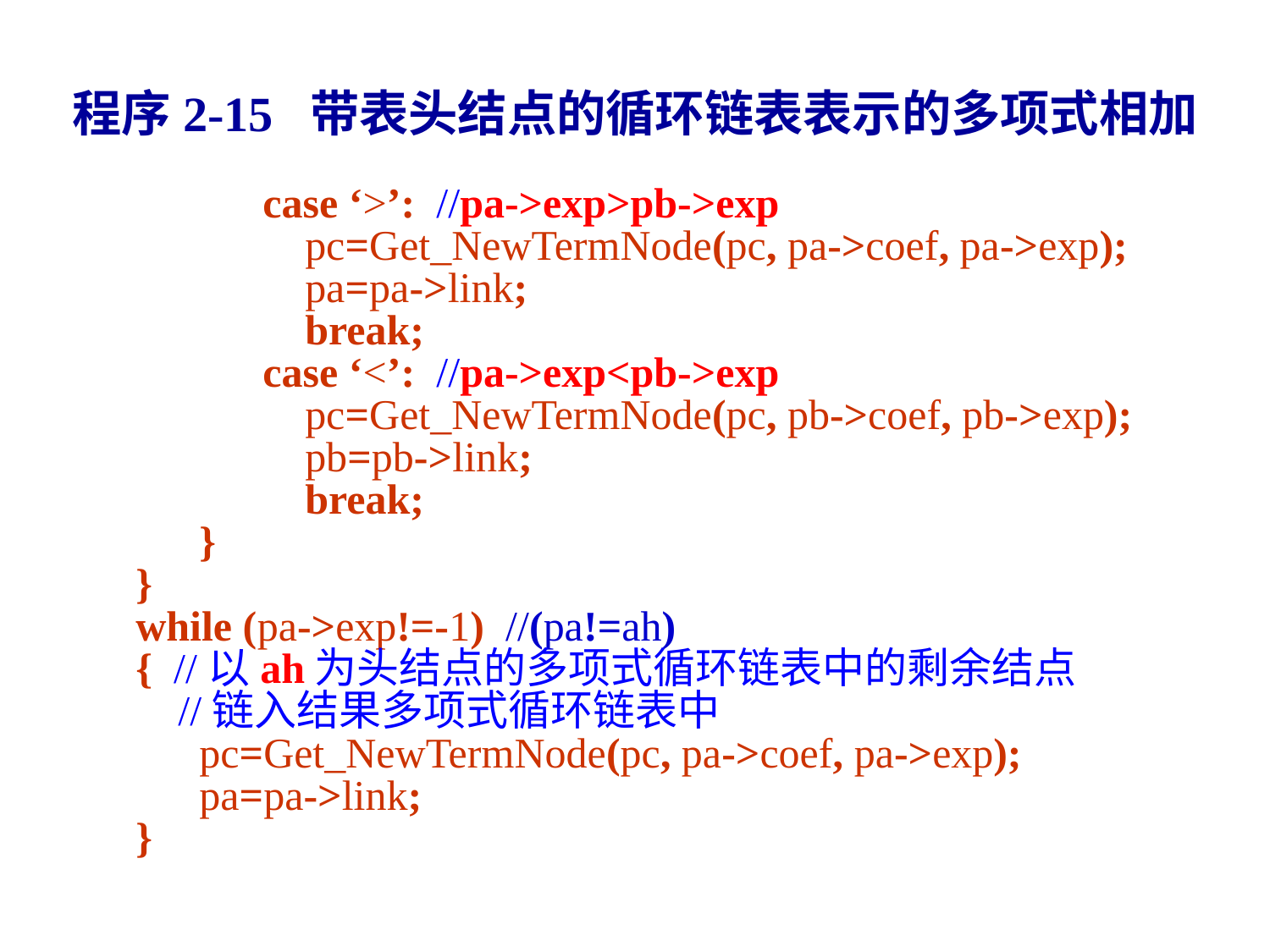

程序2-15  带表头结点的循环链表表示的多项式相加

	      case ‘>’:  //pa->exp>pb->exp
	          pc=Get_NewTermNode(pc, pa->coef, pa->exp);
	          pa=pa->link;
	          break;
	      case ‘<’:  //pa->exp<pb->exp
	          pc=Get_NewTermNode(pc, pb->coef, pb->exp);
	          pb=pb->link;
	          break;
	}
      }
      while (pa->exp!=-1)  //(pa!=ah)
      {  //以ah为头结点的多项式循环链表中的剩余结点
          //链入结果多项式循环链表中
	pc=Get_NewTermNode(pc, pa->coef, pa->exp);
	pa=pa->link;
      }
171